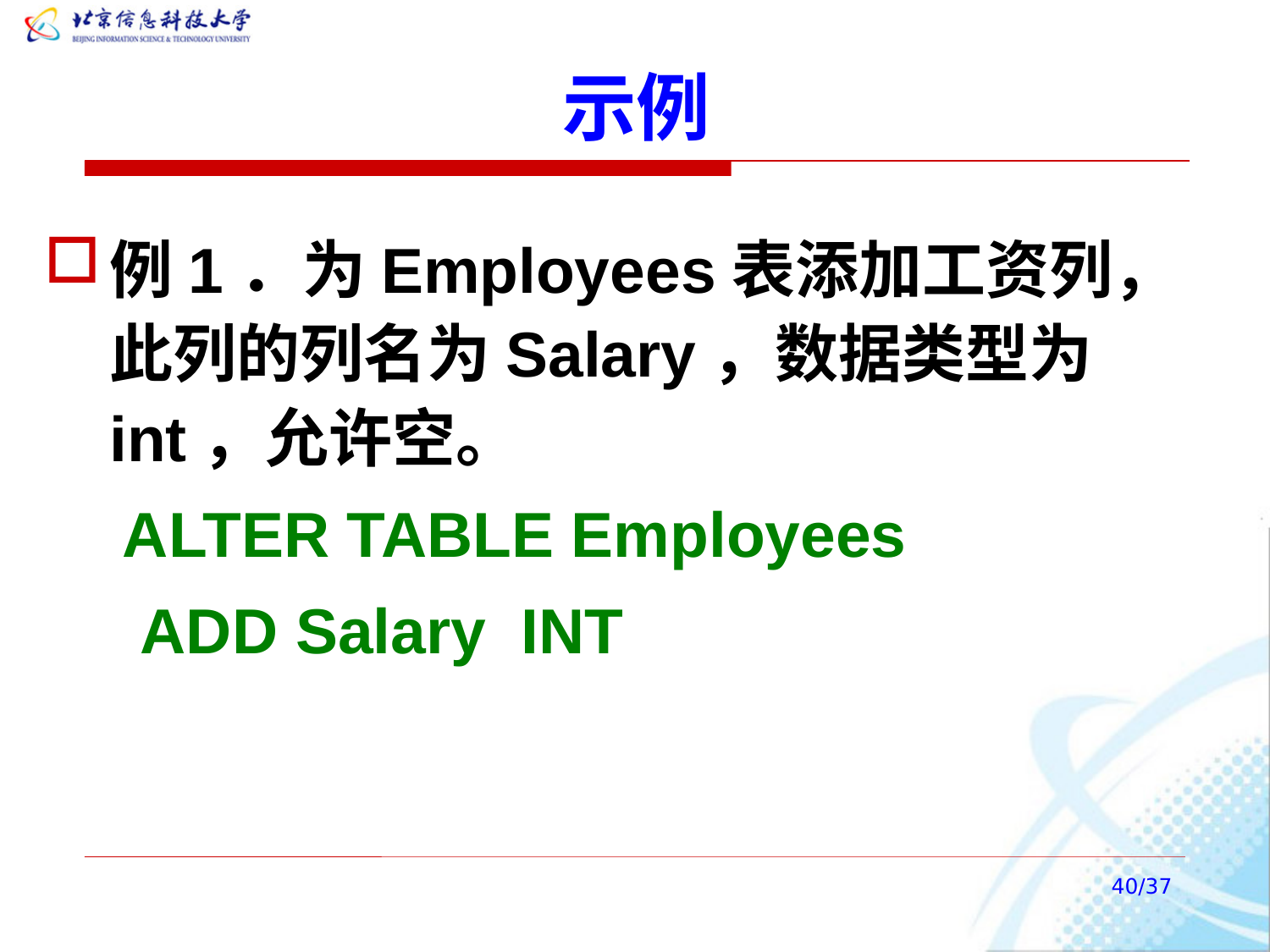

# 示例
例1．为Employees表添加工资列，此列的列名为Salary，数据类型为int，允许空。
 ALTER TABLE Employees
  ADD Salary  INT

40/37